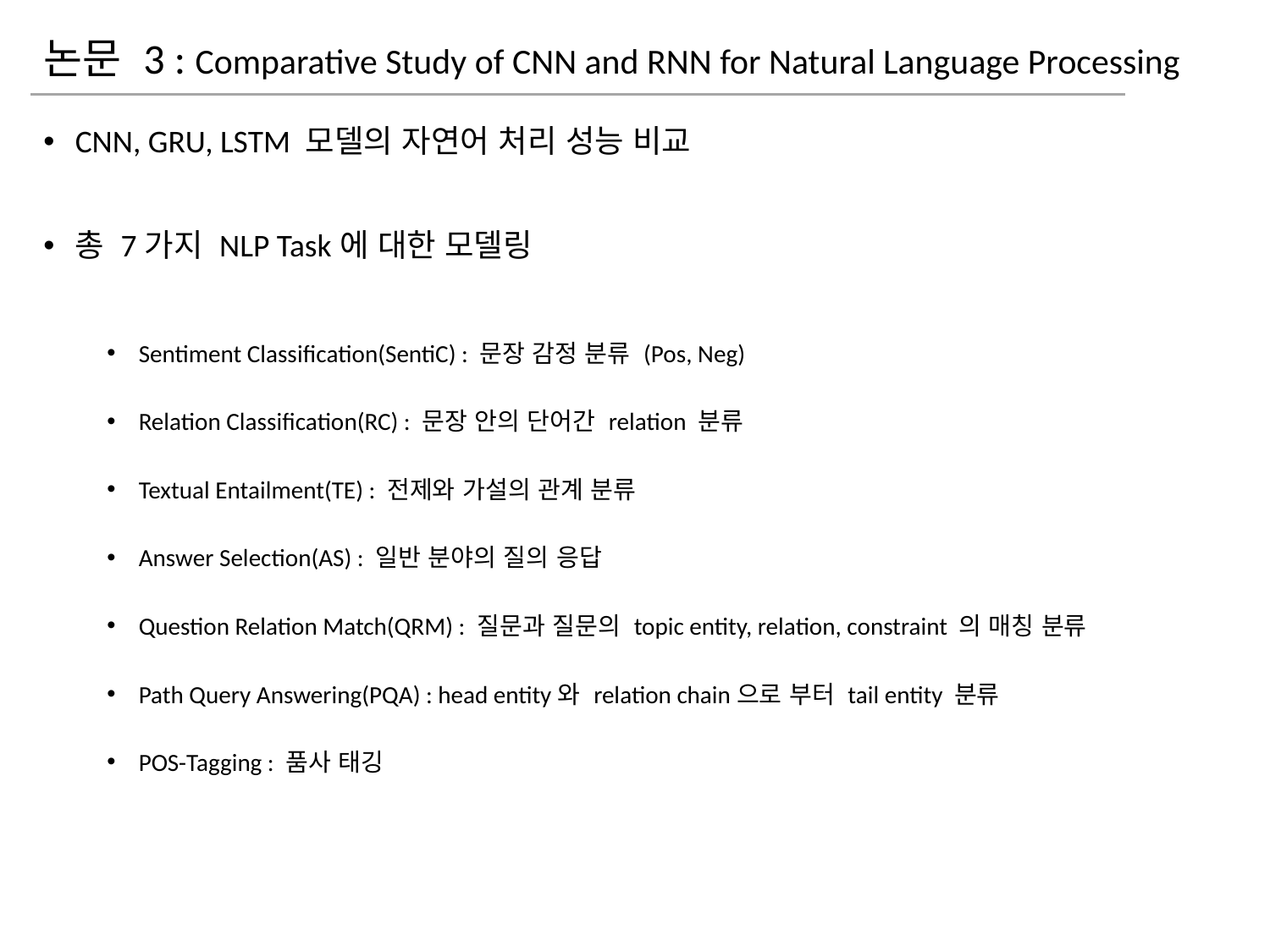

# 논문 3 : Comparative Study of CNN and RNN for Natural Language Processing
CNN, GRU, LSTM 모델의 자연어 처리 성능 비교

총 7가지 NLP Task에 대한 모델링

Sentiment Classification(SentiC) : 문장 감정 분류 (Pos, Neg)
Relation Classification(RC) : 문장 안의 단어간 relation 분류
Textual Entailment(TE) : 전제와 가설의 관계 분류
Answer Selection(AS) : 일반 분야의 질의 응답
Question Relation Match(QRM) : 질문과 질문의 topic entity, relation, constraint 의 매칭 분류
Path Query Answering(PQA) : head entity와 relation chain으로 부터 tail entity 분류
POS-Tagging : 품사 태깅